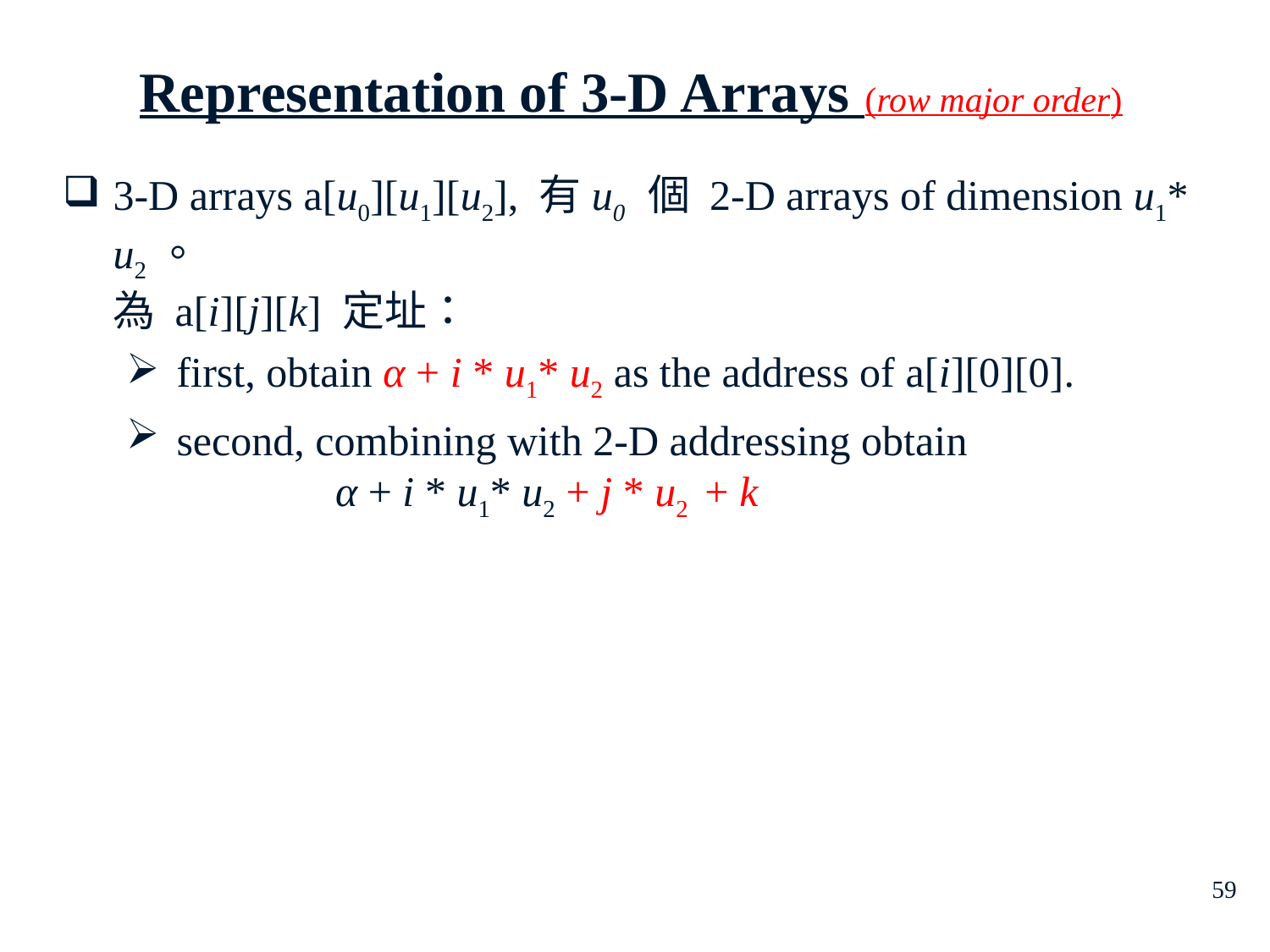

Representation of 3-D Arrays (row major order)
3-D arrays a[u0][u1][u2], 有u0  個 2-D arrays of dimension u1* u2。
為 a[i][j][k] 定址：
first, obtain α + i * u1* u2 as the address of a[i][0][0].
second, combining with 2-D addressing obtain
               α + i * u1* u2 + j * u2  + k
59